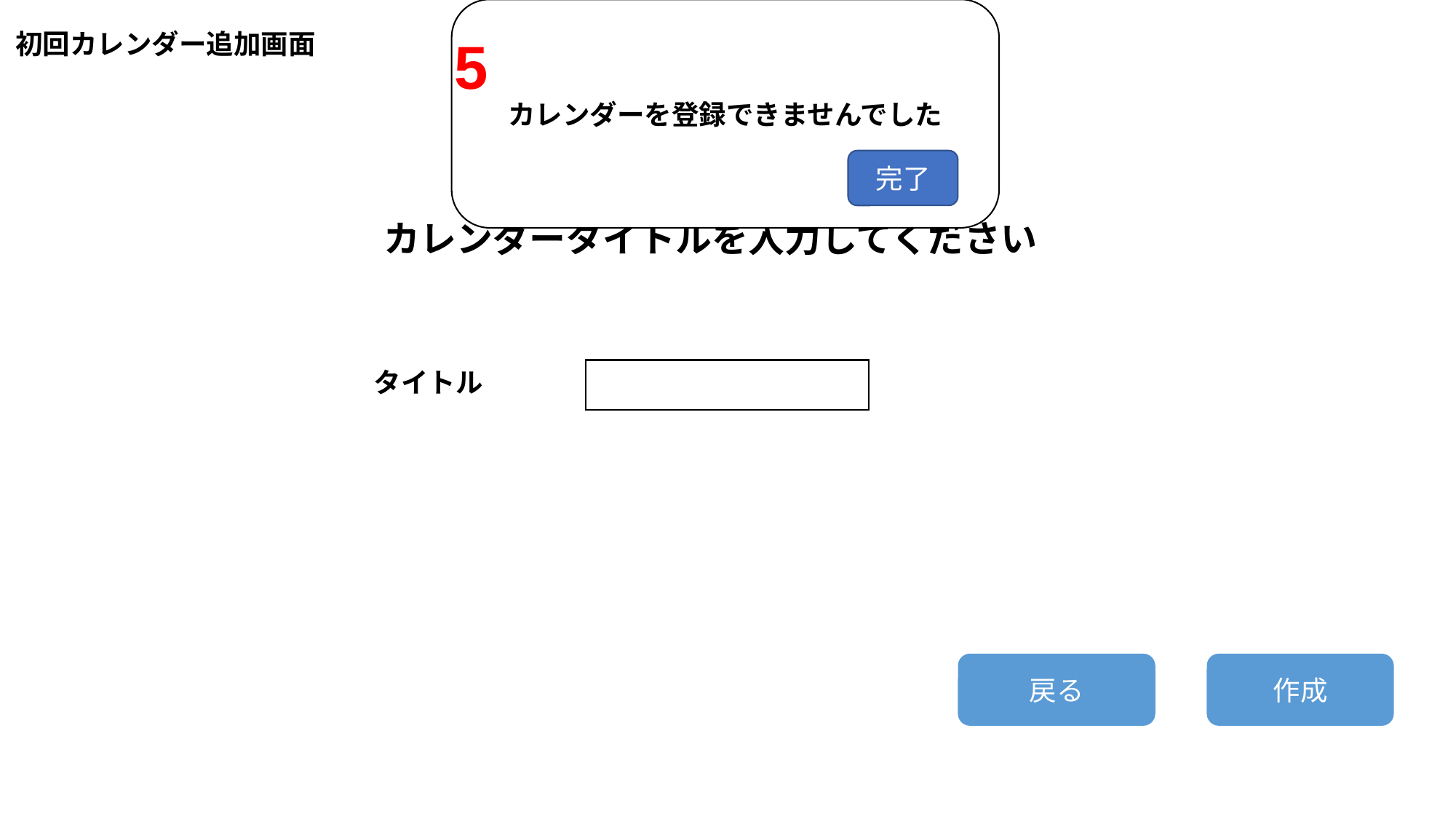

カレンダーを登録できませんでした
初回カレンダー追加画面
5
完了
カレンダータイトルを入力してください
タイトル

戻る
作成